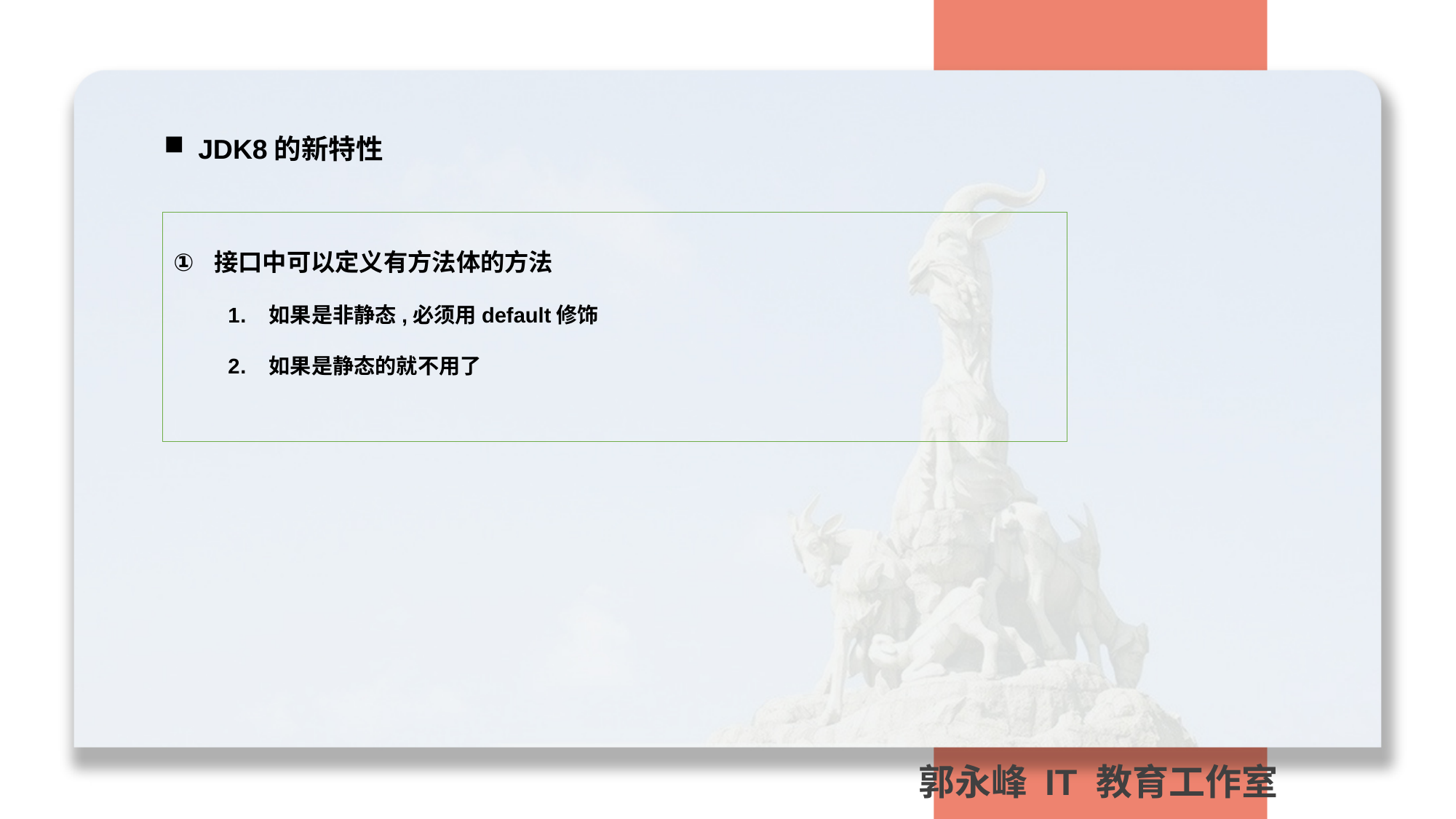

JDK8的新特性
接口中可以定义有方法体的方法
如果是非静态,必须用default修饰
如果是静态的就不用了